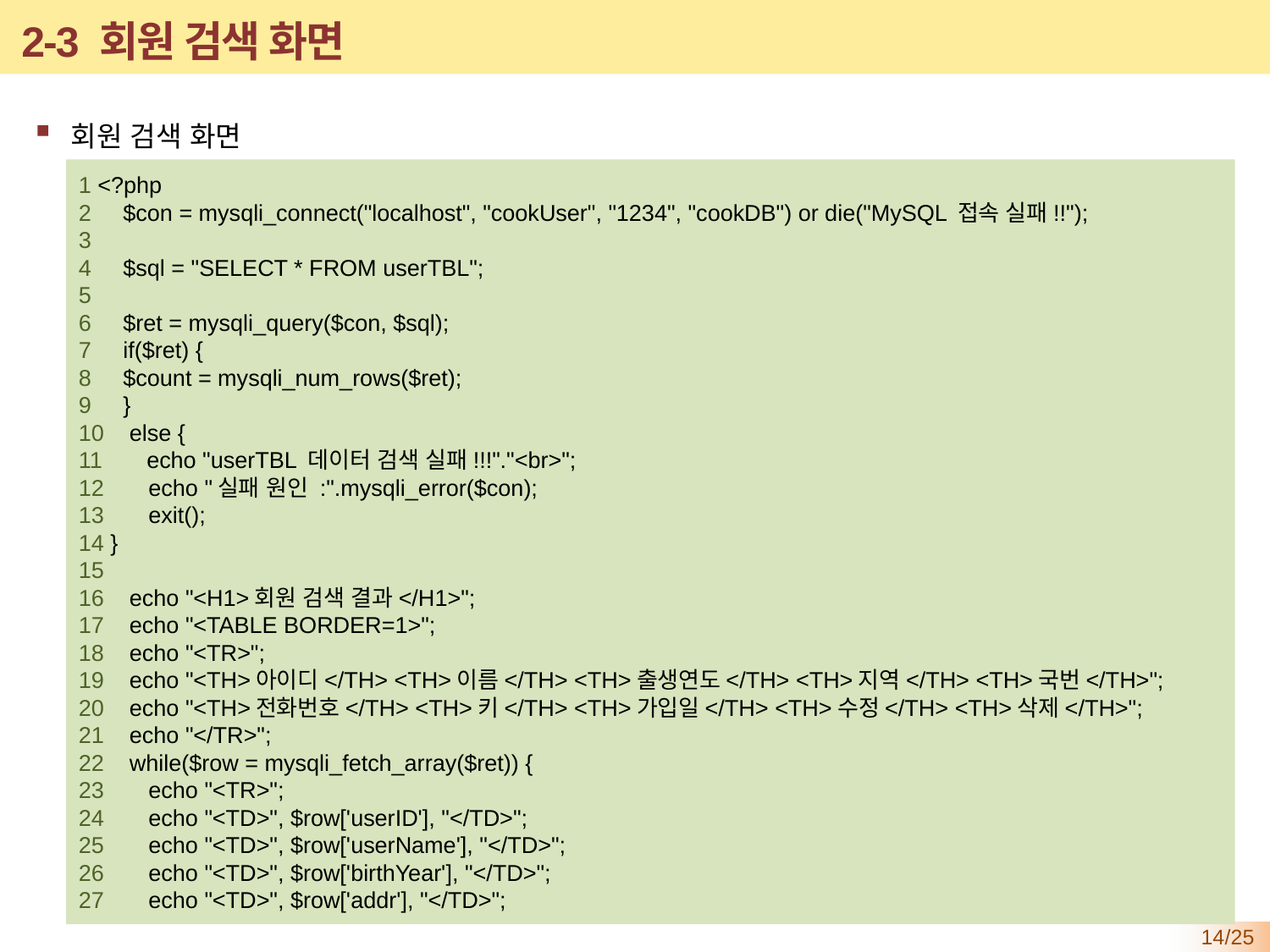

# 2-3 회원 검색 화면
회원 검색 화면

1 <?php
2     $con = mysqli_connect("localhost", "cookUser", "1234", "cookDB") or die("MySQL 접속 실패!!");
3
4     $sql = "SELECT * FROM userTBL";
5
6     $ret = mysqli_query($con, $sql);
7     if($ret) {
8     $count = mysqli_num_rows($ret);
9     }
10    else {
11       echo "userTBL 데이터 검색 실패!!!"."<br>";
12       echo "실패 원인 :".mysqli_error($con);
13       exit();
14 }
15
16    echo "<H1>회원 검색 결과</H1>";
17    echo "<TABLE BORDER=1>";
18    echo "<TR>";
19    echo "<TH>아이디</TH> <TH>이름</TH> <TH>출생연도</TH> <TH>지역</TH> <TH>국번</TH>";
20    echo "<TH>전화번호</TH> <TH>키</TH> <TH>가입일</TH> <TH>수정</TH> <TH>삭제</TH>";
21    echo "</TR>";
22    while($row = mysqli_fetch_array($ret)) {
23       echo "<TR>";
24       echo "<TD>", $row['userID'], "</TD>";
25       echo "<TD>", $row['userName'], "</TD>";
26       echo "<TD>", $row['birthYear'], "</TD>";
27       echo "<TD>", $row['addr'], "</TD>";